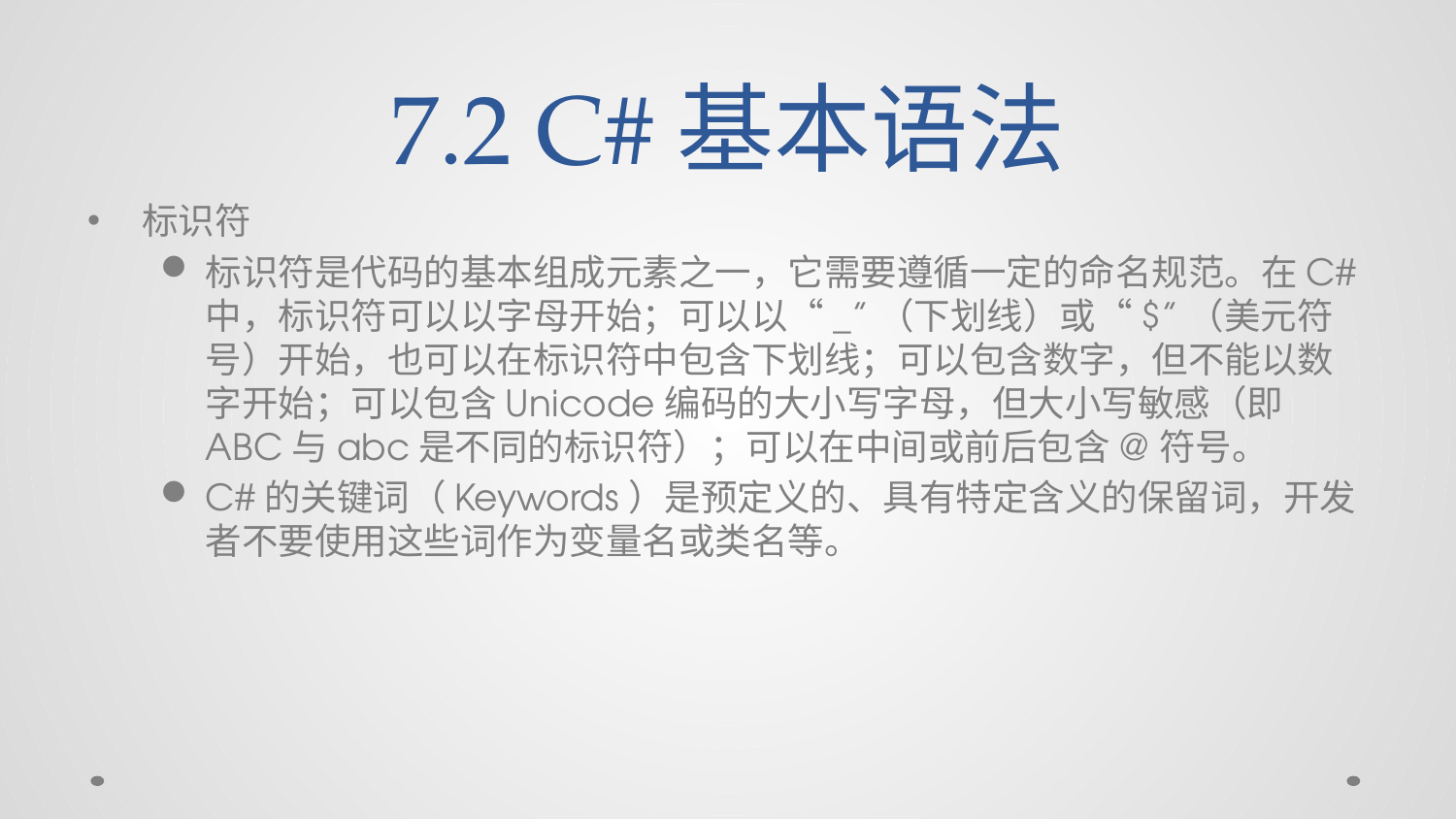

# 7.2 C#基本语法
标识符
标识符是代码的基本组成元素之一，它需要遵循一定的命名规范。在C#中，标识符可以以字母开始；可以以“_”（下划线）或“$”（美元符号）开始，也可以在标识符中包含下划线；可以包含数字，但不能以数字开始；可以包含Unicode编码的大小写字母，但大小写敏感（即ABC与abc是不同的标识符）；可以在中间或前后包含@符号。
C#的关键词（Keywords）是预定义的、具有特定含义的保留词，开发者不要使用这些词作为变量名或类名等。